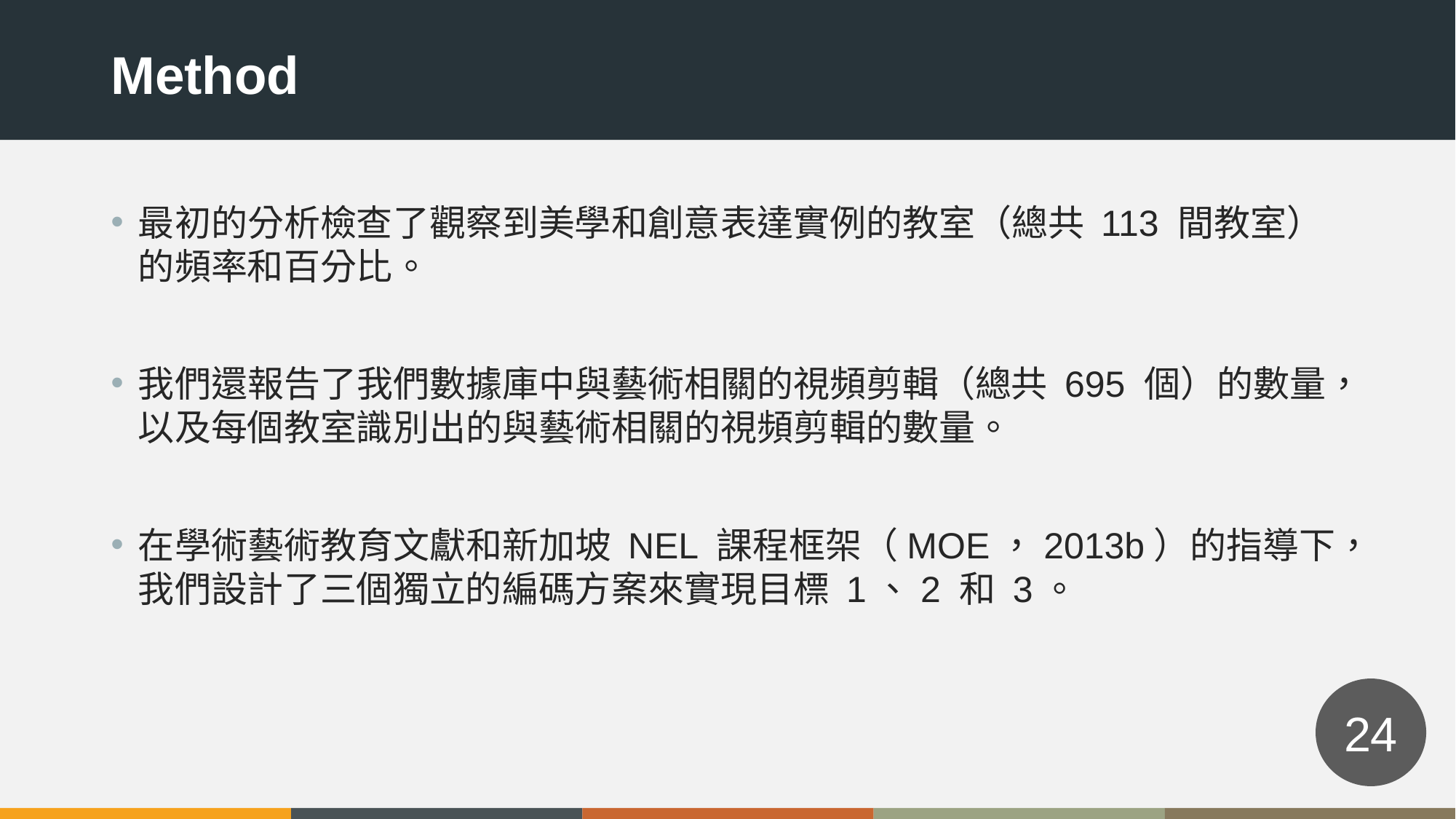

Method
最初的分析檢查了觀察到美學和創意表達實例的教室（總共 113 間教室）的頻率和百分比。

我們還報告了我們數據庫中與藝術相關的視頻剪輯（總共 695 個）的數量，以及每個教室識別出的與藝術相關的視頻剪輯的數量。

在學術藝術教育文獻和新加坡 NEL 課程框架（MOE，2013b）的指導下，我們設計了三個獨立的編碼方案來實現目標 1、2 和 3。
24